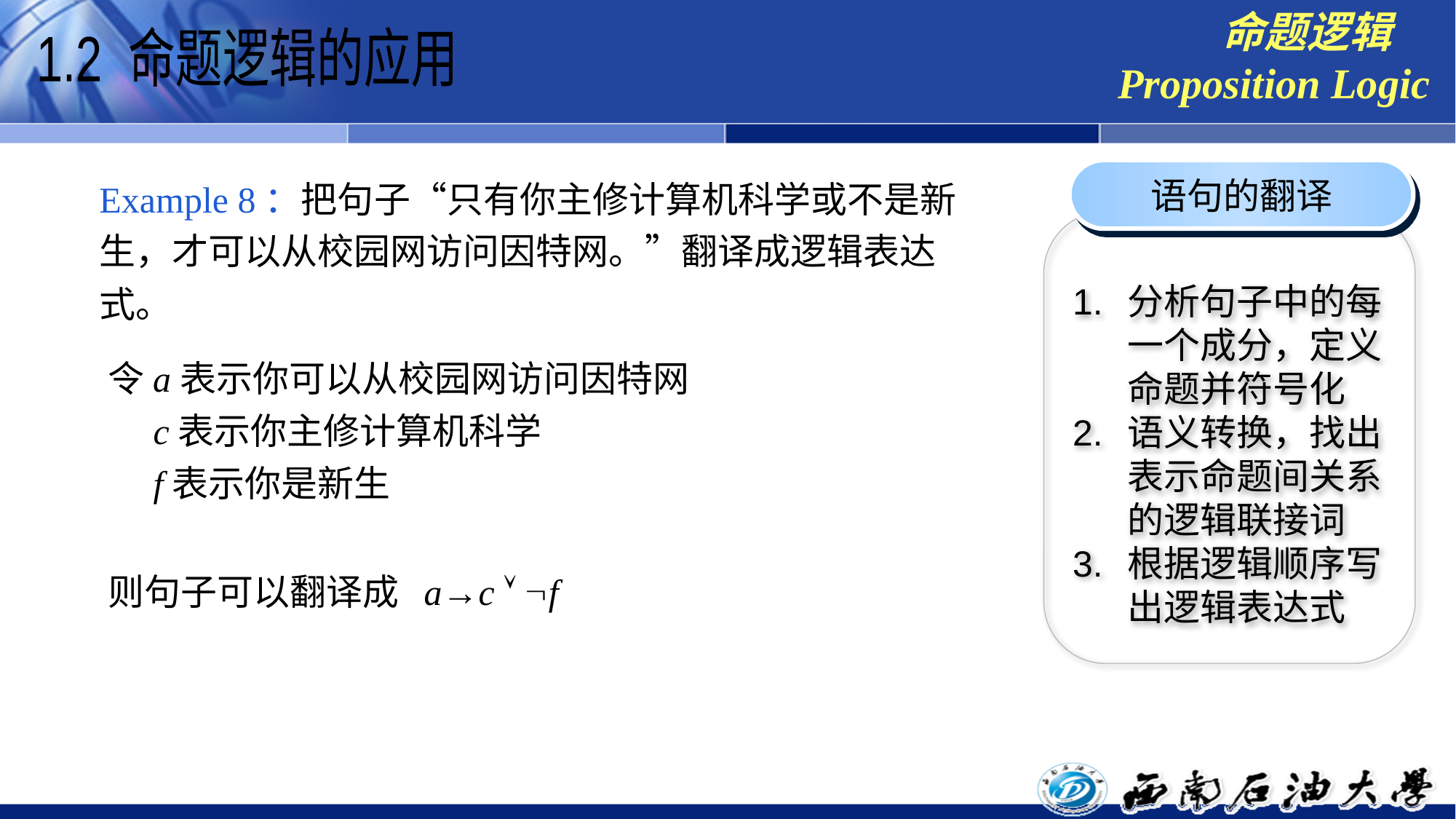

命题逻辑
Proposition Logic
1.2  命题逻辑的应用
语句的翻译
Example 8：把句子“只有你主修计算机科学或不是新生，才可以从校园网访问因特网。”翻译成逻辑表达式。

分析句子中的每一个成分，定义命题并符号化
语义转换，找出表示命题间关系的逻辑联接词
根据逻辑顺序写出逻辑表达式
令a表示你可以从校园网访问因特网
     c表示你主修计算机科学
     f表示你是新生
则句子可以翻译成  a→c ∨ ¬f